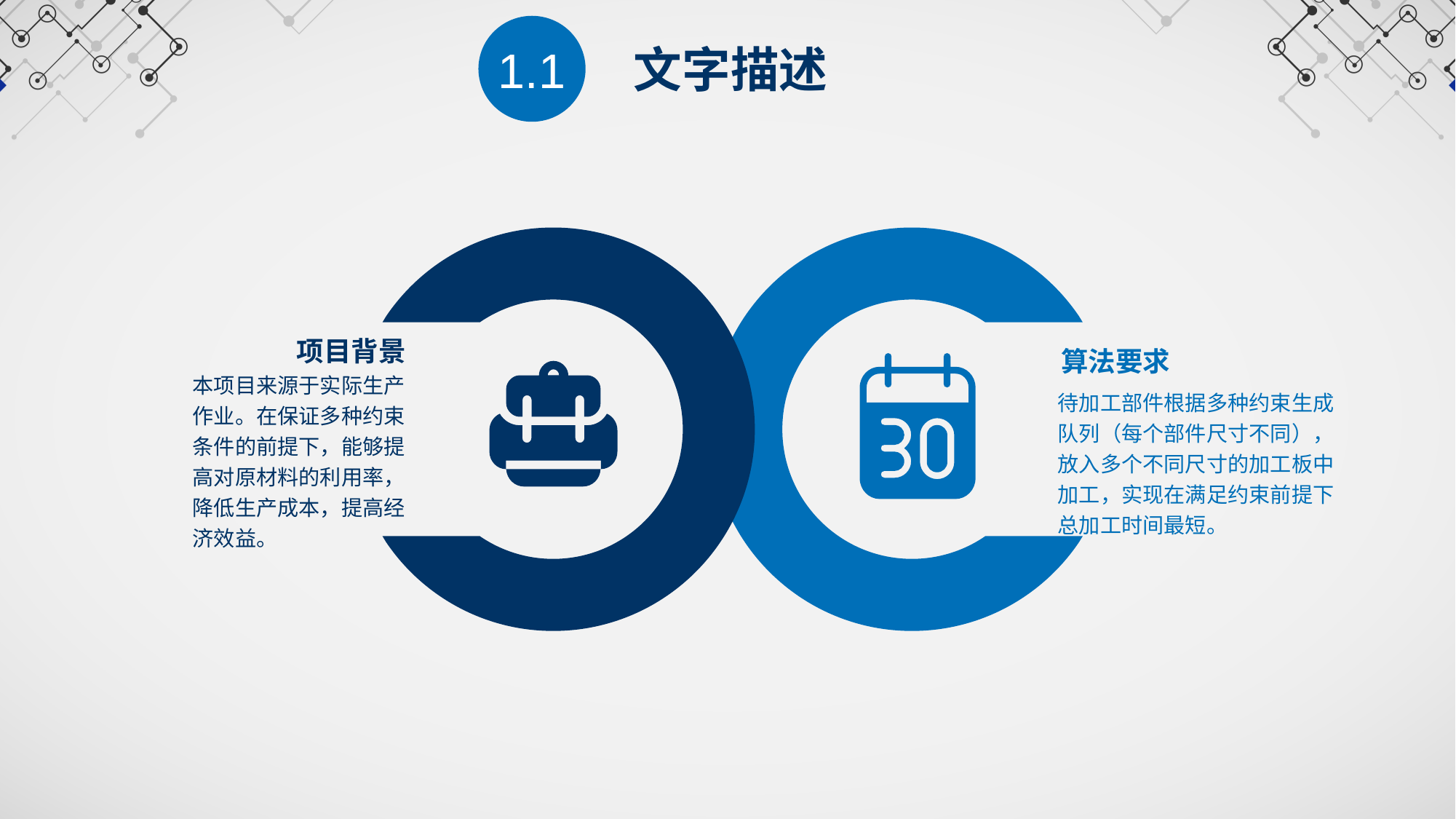

1.1
文字描述

项目背景

本项目来源于实际生产作业。在保证多种约束条件的前提下，能够提高对原材料的利用率，降低生产成本，提高经济效益。

算法要求

待加工部件根据多种约束生成队列（每个部件尺寸不同），放入多个不同尺寸的加工板中加工，实现在满足约束前提下总加工时间最短。